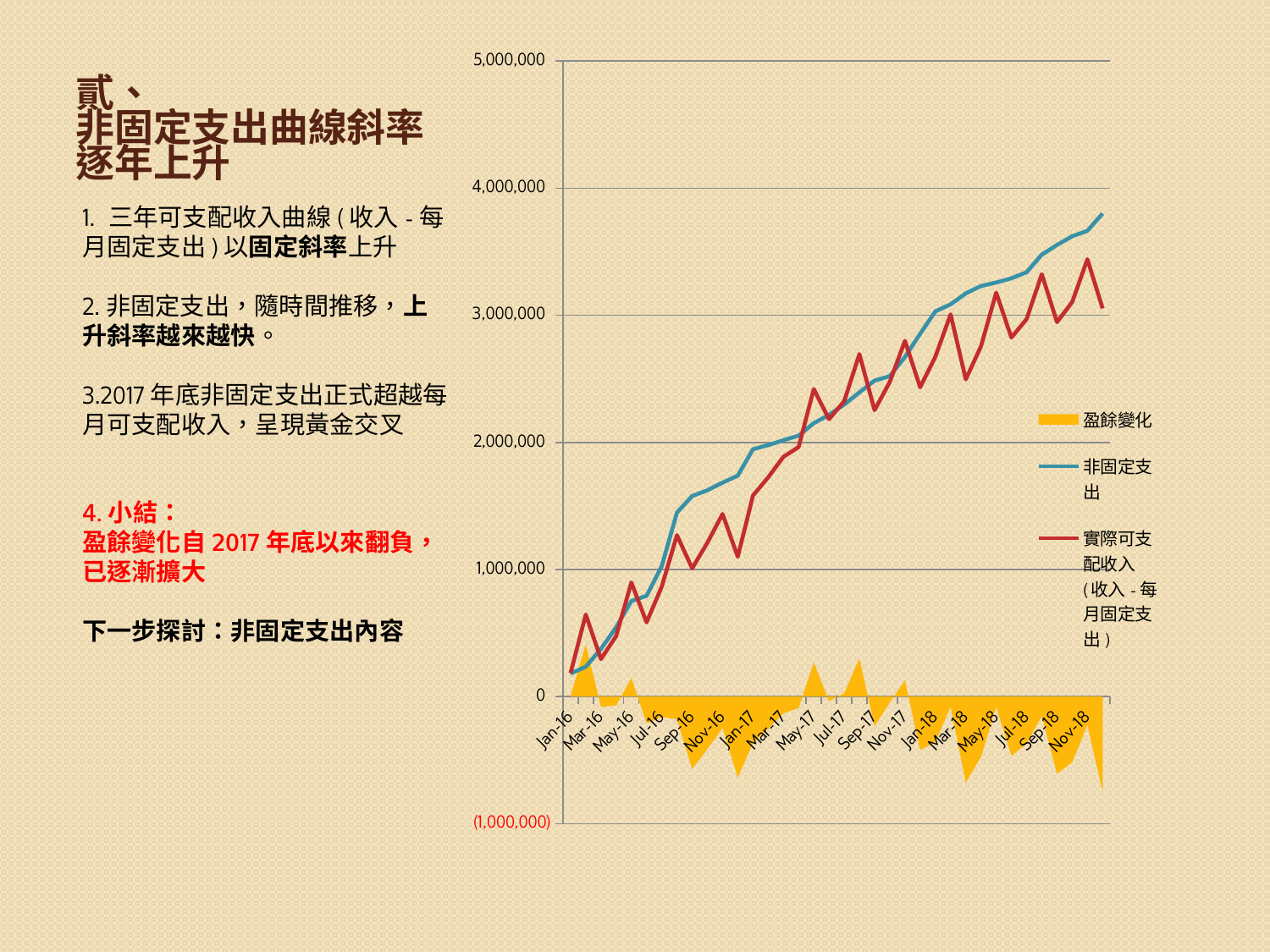

# 貳、 非固定支出曲線斜率逐年上升

### Chart

| Category | 盈餘變化 | 非固定支出 | 實際可支配收入(收入-每月固定支出) |
|---|---|---|---|
| 42370 | 2931.0 | 181423.0 | 184354.0 |
| 42401 | 410364.0 | 234945.0 | 645309.0 |
| 42430 | -79465.0 | 374935.0 | 295470.0 |
| 42461 | -69443.0 | 545169.0 | 475726.0 |
| 42491 | 145975.0 | 751880.0 | 897855.0 |
| 42522 | -208870.0 | 792730.0 | 583860.0 |
| 42552 | -161301.0 | 1026165.0 | 864864.0 |
| 42583 | -177324.0 | 1447046.0 | 1269722.0 |
| 42614 | -568593.0 | 1577440.0 | 1008847.0 |
| 42644 | -412878.0 | 1622923.0 | 1210045.0 |
| 42675 | -246747.0 | 1683149.0 | 1436402.0 |
| 42705 | -637895.0 | 1738009.0 | 1100114.0 |
| 42736 | -364296.0 | 1945806.0 | 1581510.0 |
| 42767 | -253049.0 | 1978056.0 | 1725007.0 |
| 42795 | -130861.0 | 2016804.0 | 1885943.0 |
| 42826 | -90467.0 | 2053379.0 | 1962912.0 |
| 42856 | 268117.0 | 2151126.0 | 2419243.0 |
| 42887 | -34349.0 | 2216855.0 | 2182506.0 |
| 42917 | 26398.0 | 2297858.0 | 2324256.0 |
| 42948 | 300972.0 | 2393360.0 | 2694332.0 |
| 42979 | -232360.0 | 2485973.0 | 2253613.0 |
| 43009 | -46876.0 | 2521051.0 | 2474175.0 |
| 43040 | 127243.0 | 2672123.0 | 2799366.0 |
| 43070 | -420910.0 | 2854208.0 | 2433298.0 |
| 43101 | -356253.0 | 3030809.0 | 2674556.0 |
| 43132 | -79167.0 | 3086021.0 | 3006854.0 |
| 43160 | -676506.0 | 3171884.0 | 2495378.0 |
| 43191 | -473924.0 | 3230070.0 | 2756146.0 |
| 43221 | -80107.0 | 3257819.0 | 3177712.0 |
| 43252 | -466109.0 | 3290740.0 | 2824631.0 |
| 43282 | -368685.0 | 3338446.0 | 2969761.0 |
| 43313 | -153536.0 | 3476892.0 | 3323356.0 |
| 43344 | -606932.0 | 3552967.0 | 2946035.0 |
| 43374 | -517253.0 | 3621392.0 | 3104139.0 |
| 43405 | -224262.0 | 3664693.0 | 3440431.0 |
| 43435 | -746685.0 | 3800599.0 | 3053914.0 |
1. 三年可支配收入曲線(收入-每月固定支出)以固定斜率上升

2.非固定支出，隨時間推移，上升斜率越來越快。

3.2017年底非固定支出正式超越每月可支配收入，呈現黃金交叉

4.小結：
盈餘變化自2017年底以來翻負，已逐漸擴大

下一步探討：非固定支出內容